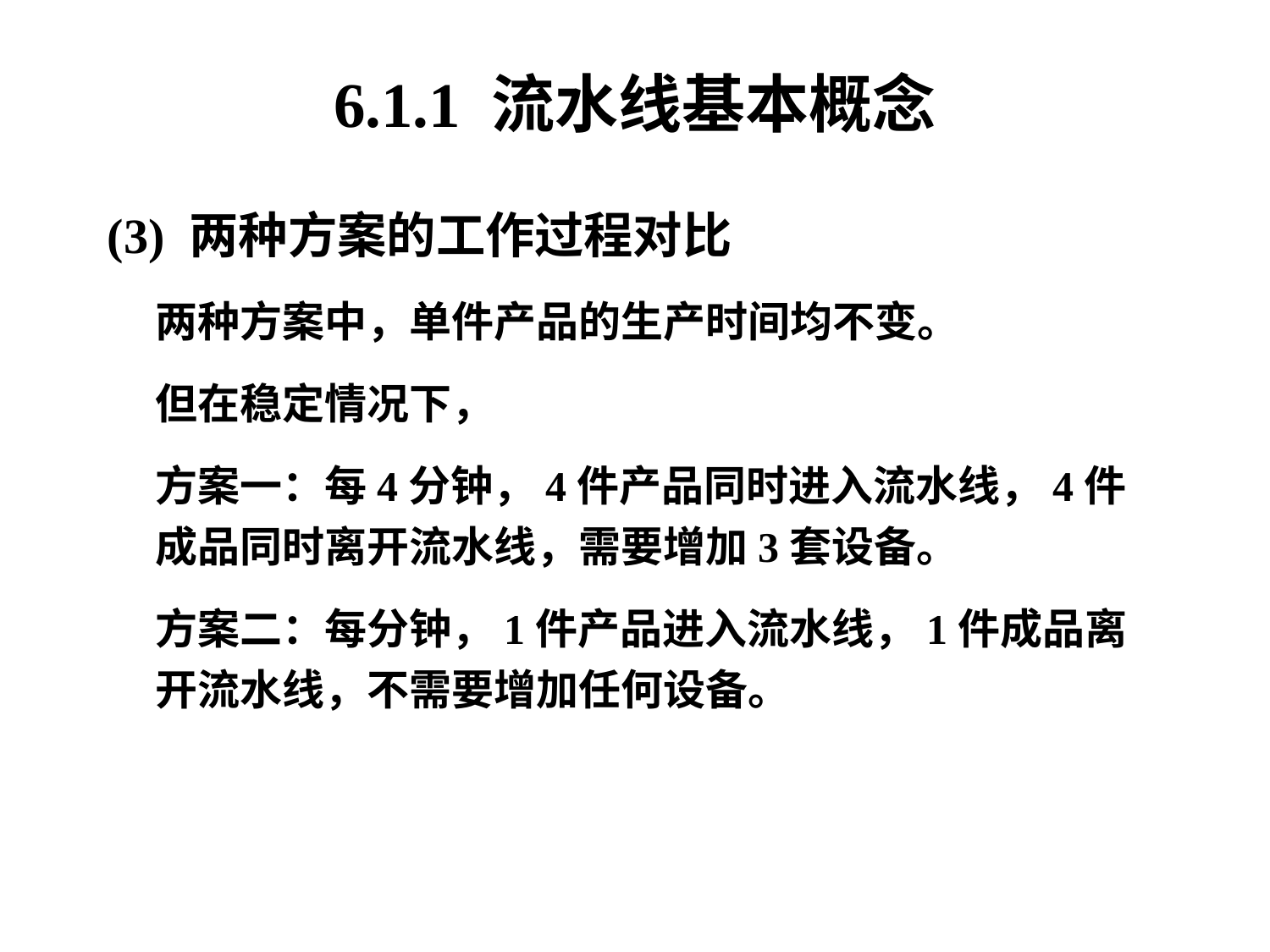

6.1.1 流水线基本概念
(3) 两种方案的工作过程对比
	两种方案中，单件产品的生产时间均不变。
	但在稳定情况下，
	方案一：每4分钟，4件产品同时进入流水线，4件成品同时离开流水线，需要增加3套设备。
	方案二：每分钟，1件产品进入流水线，1件成品离开流水线，不需要增加任何设备。